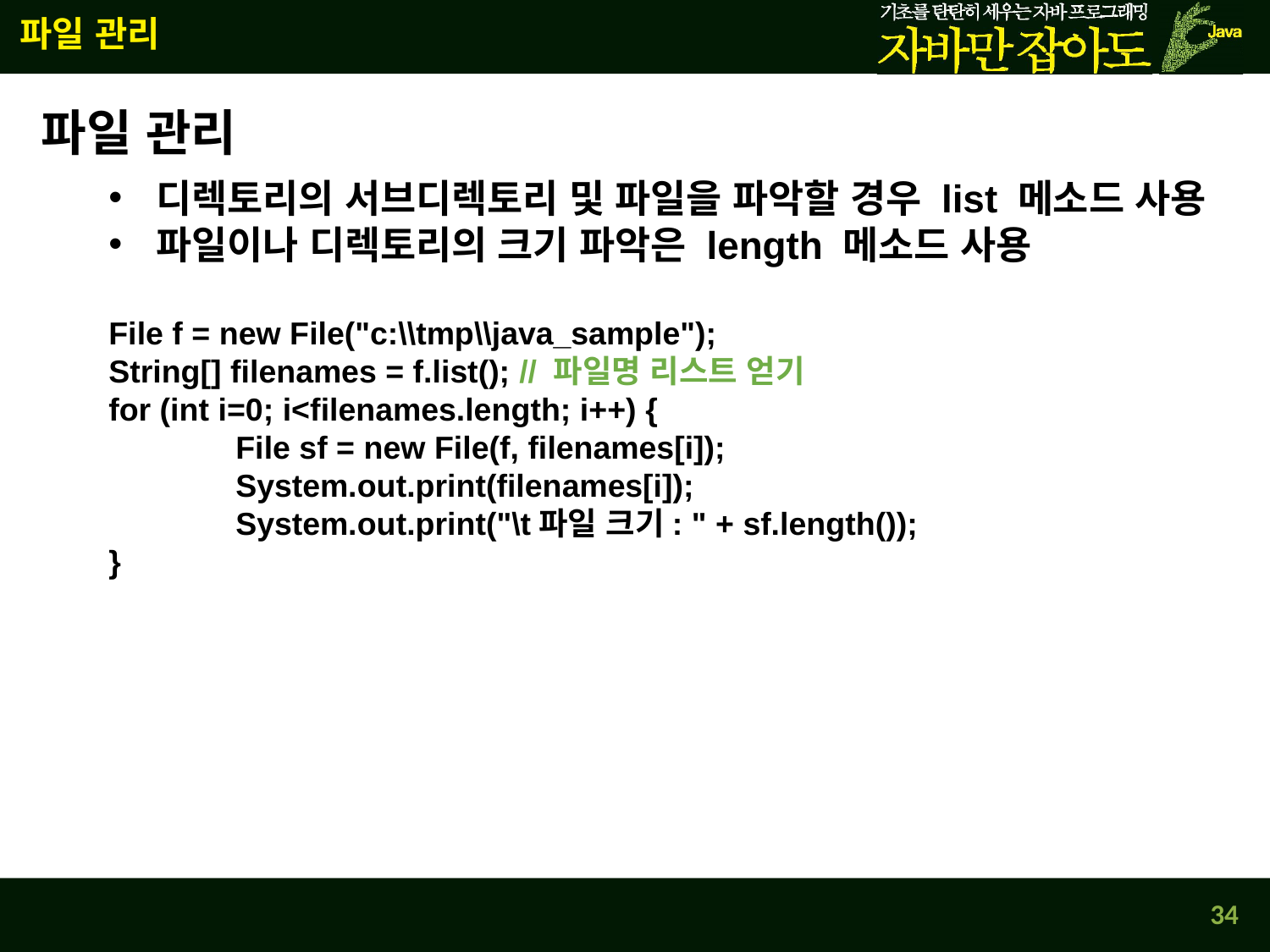

파일 관리
파일 관리
디렉토리의 서브디렉토리 및 파일을 파악할 경우 list 메소드 사용
파일이나 디렉토리의 크기 파악은 length 메소드 사용

File f = new File("c:\\tmp\\java_sample");
String[] filenames = f.list(); // 파일명 리스트 얻기
for (int i=0; i<filenames.length; i++) {
	File sf = new File(f, filenames[i]);
	System.out.print(filenames[i]);
	System.out.print("\t파일 크기: " + sf.length());
}

34